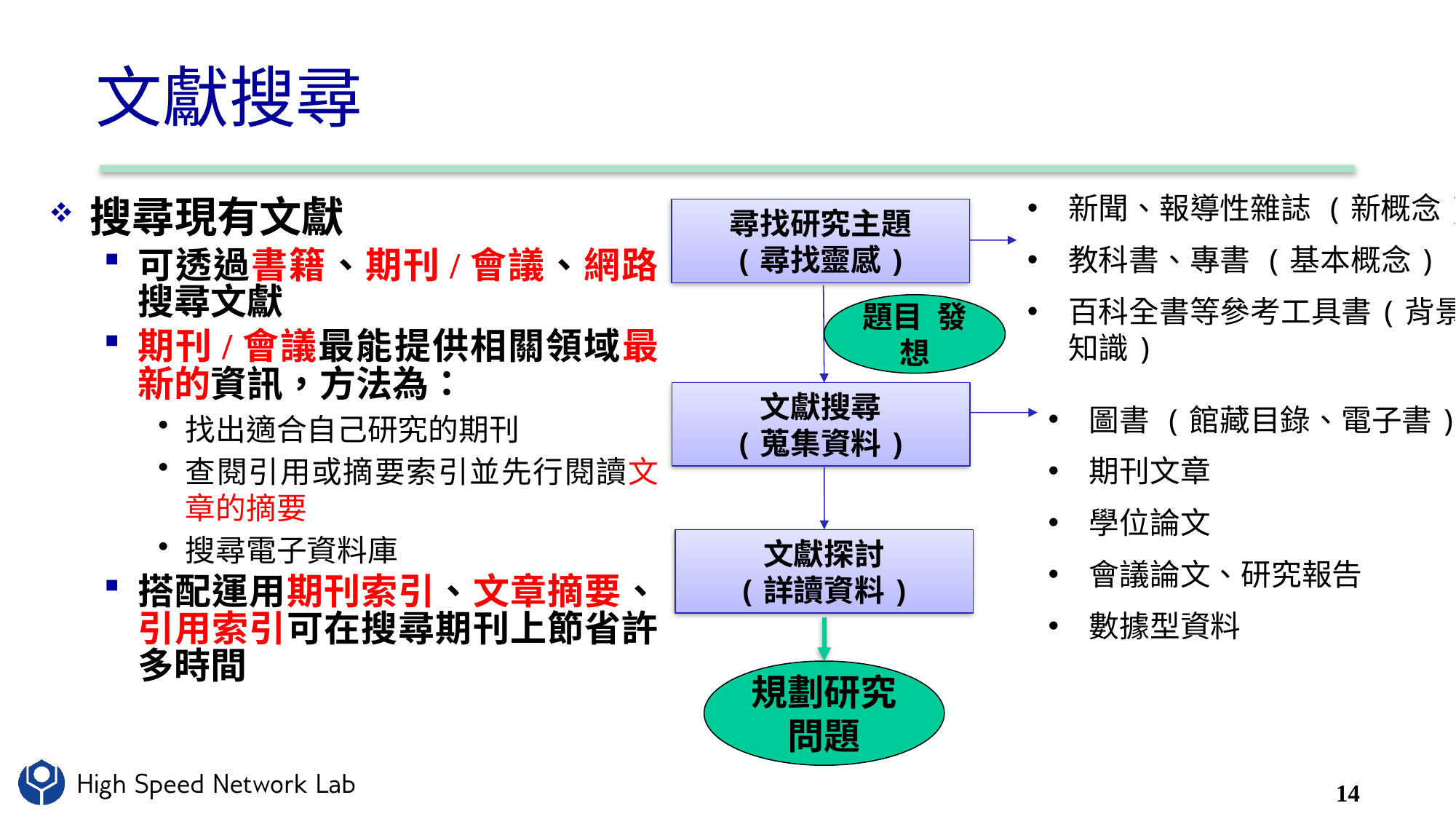

# 文獻搜尋
新聞、報導性雜誌 (新概念)
教科書、專書 (基本概念)
百科全書等參考工具書(背景知識)
搜尋現有文獻
可透過書籍、期刊/會議、網路搜尋文獻
期刊/會議最能提供相關領域最新的資訊，方法為：
找出適合自己研究的期刊
查閱引用或摘要索引並先行閱讀文章的摘要
搜尋電子資料庫
搭配運用期刊索引、文章摘要、引用索引可在搜尋期刊上節省許多時間

尋找研究主題
(尋找靈感)

題目  發想

文獻搜尋
(蒐集資料)
圖書 (館藏目錄、電子書)
期刊文章
學位論文
會議論文、研究報告
數據型資料

文獻探討
(詳讀資料)

規劃研究問題
14